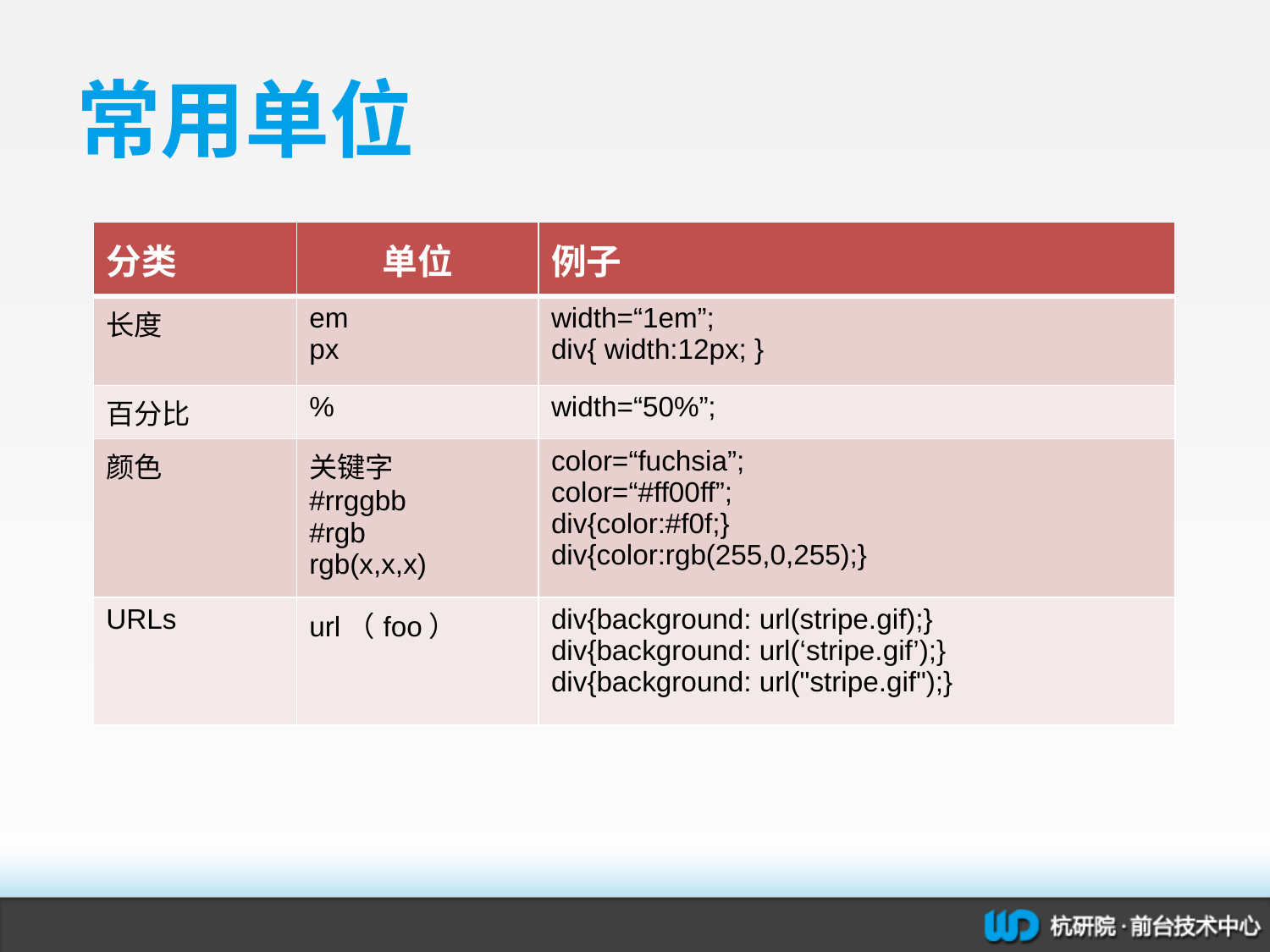

# 常用单位
| 分类 | 单位 | 例子 |
| --- | --- | --- |
| 长度 | em px | width=“1em”; div{ width:12px; } |
| 百分比 | % | width=“50%”; |
| 颜色 | 关键字 #rrggbb #rgb rgb(x,x,x) | color=“fuchsia”; color=“#ff00ff”; div{color:#f0f;} div{color:rgb(255,0,255);} |
| URLs | url（foo） | div{background: url(stripe.gif);} div{background: url(‘stripe.gif’);} div{background: url("stripe.gif");} |